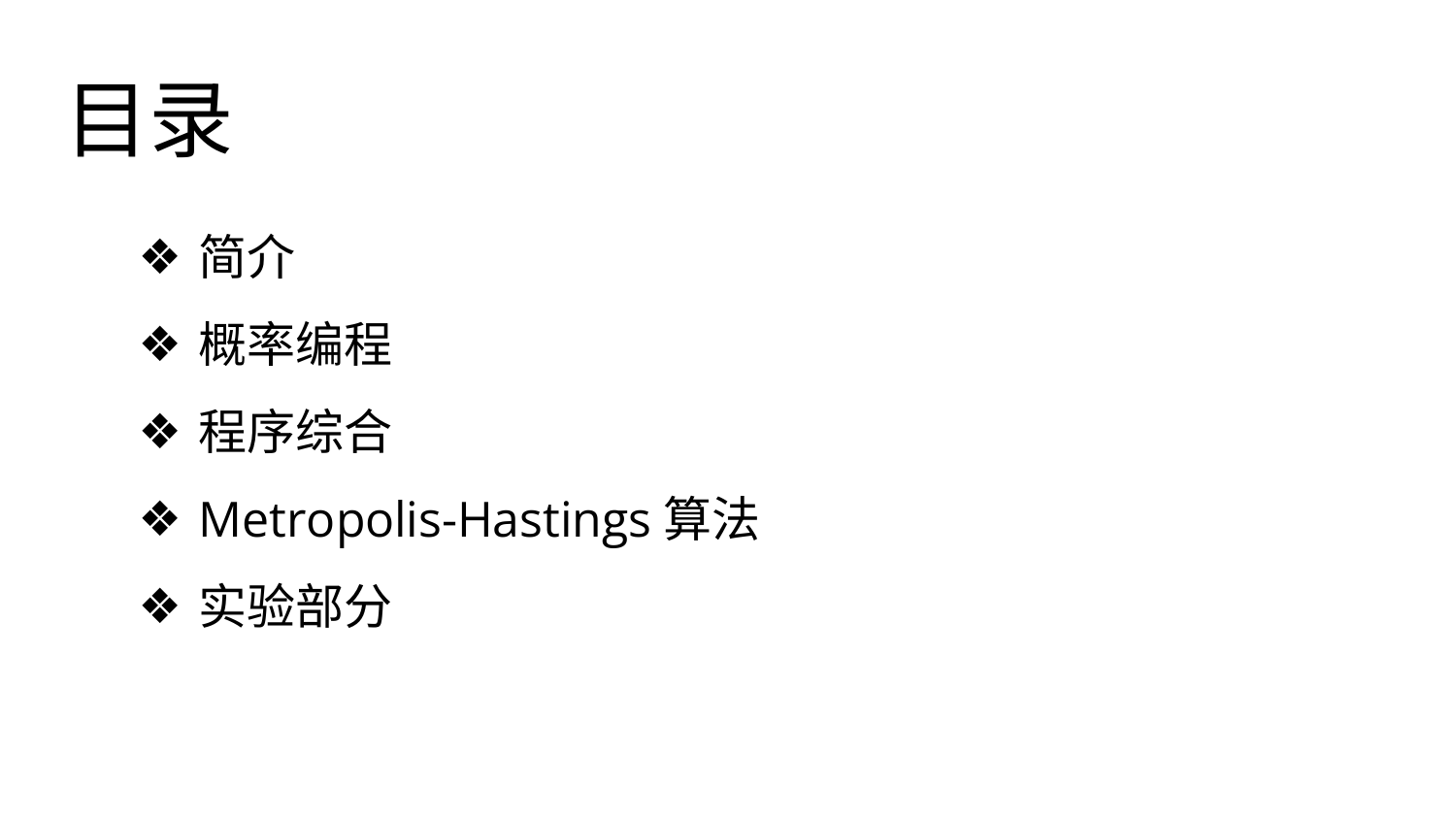

# 目录
简介
概率编程
程序综合
Metropolis-Hastings算法
实验部分